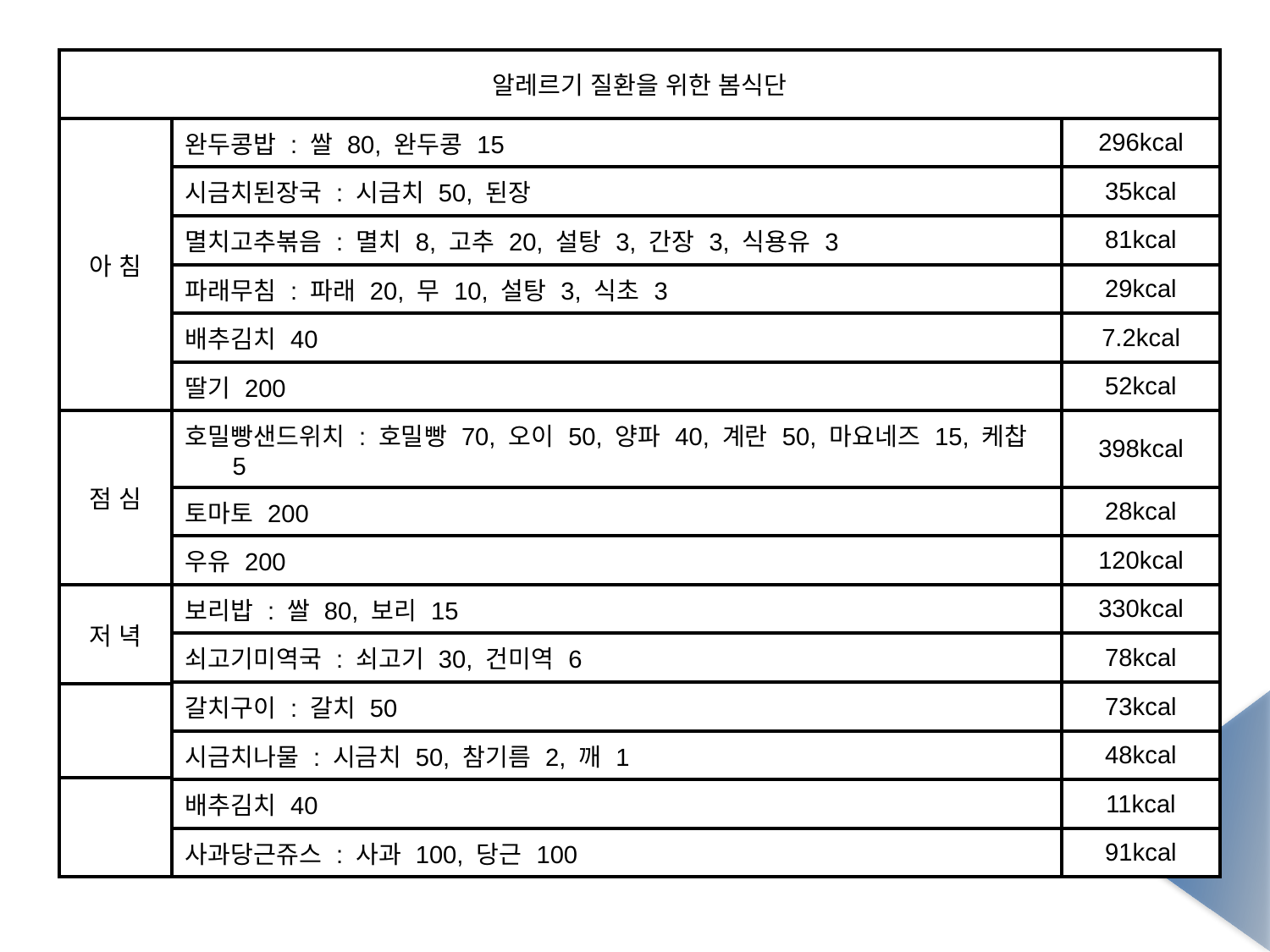

#
| 알레르기 질환을 위한 봄식단 |  |  |
| --- | --- | --- |
| 아 침 | 완두콩밥 : 쌀 80, 완두콩 15 | 296kcal |
|  | 시금치된장국 : 시금치 50, 된장 | 35kcal |
|  | 멸치고추볶음 : 멸치 8, 고추 20, 설탕 3, 간장 3, 식용유 3 | 81kcal |
|  | 파래무침 : 파래 20, 무 10, 설탕 3, 식초 3 | 29kcal |
|  | 배추김치 40 | 7.2kcal |
|  | 딸기 200 | 52kcal |
| 점 심 | 호밀빵샌드위치 : 호밀빵 70, 오이 50, 양파 40, 계란 50, 마요네즈 15, 케찹 5 | 398kcal |
|  | 토마토 200 | 28kcal |
|  | 우유 200 | 120kcal |
| 저 녁 | 보리밥 : 쌀 80, 보리 15 | 330kcal |
|  | 쇠고기미역국 : 쇠고기 30, 건미역 6 | 78kcal |
|  | 갈치구이 : 갈치 50 | 73kcal |
|  |  |  |
|  | 시금치나물 : 시금치 50, 참기름 2, 깨 1 | 48kcal |
|  |  |  |
|  | 배추김치 40 | 11kcal |
|  | 사과당근쥬스 : 사과 100, 당근 100 | 91kcal |